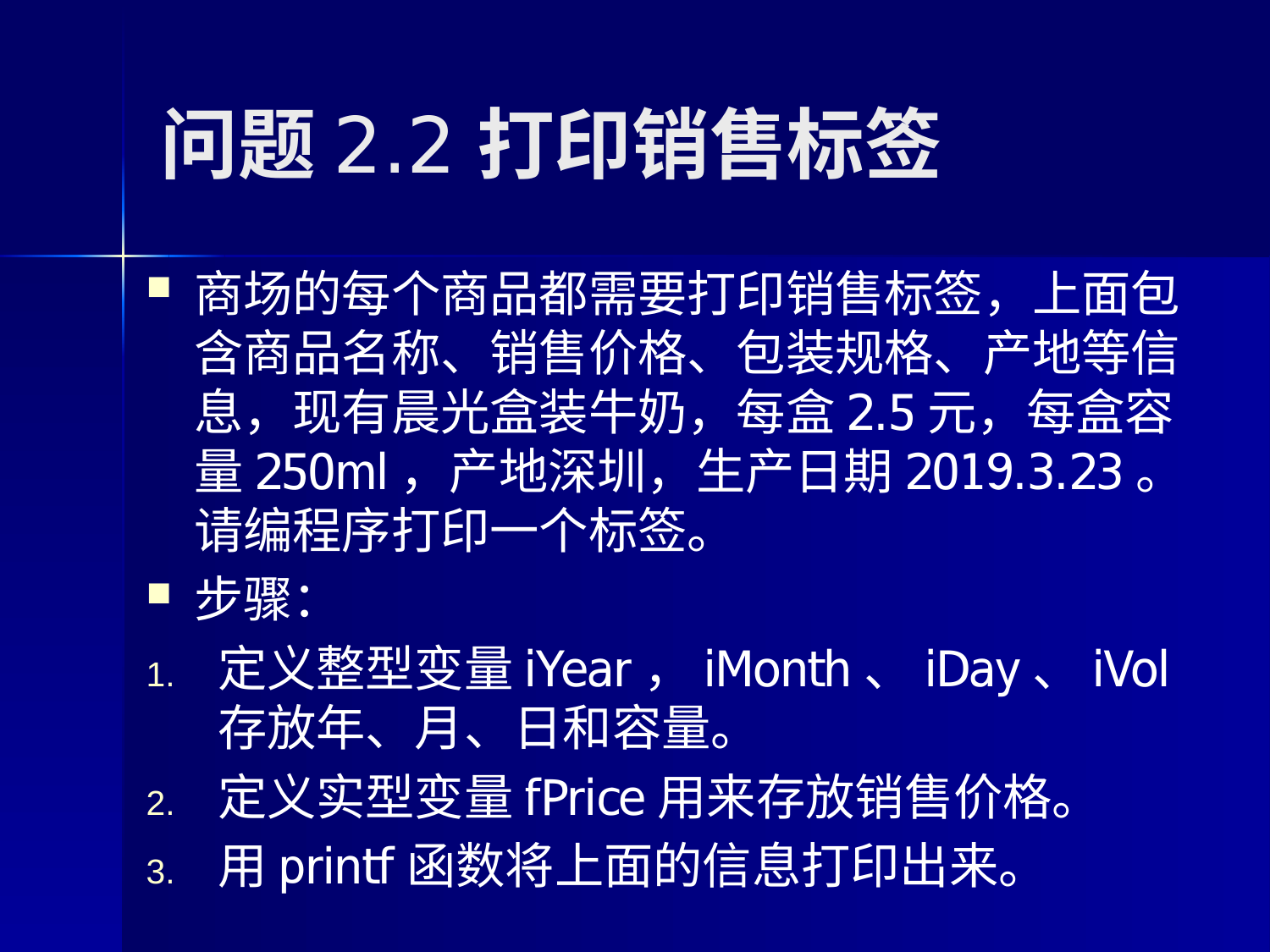

# 问题2.2打印销售标签
商场的每个商品都需要打印销售标签，上面包含商品名称、销售价格、包装规格、产地等信息，现有晨光盒装牛奶，每盒2.5元，每盒容量250ml，产地深圳，生产日期2019.3.23。请编程序打印一个标签。
步骤：
定义整型变量iYear，iMonth、iDay、iVol存放年、月、日和容量。
定义实型变量fPrice用来存放销售价格。
用printf函数将上面的信息打印出来。